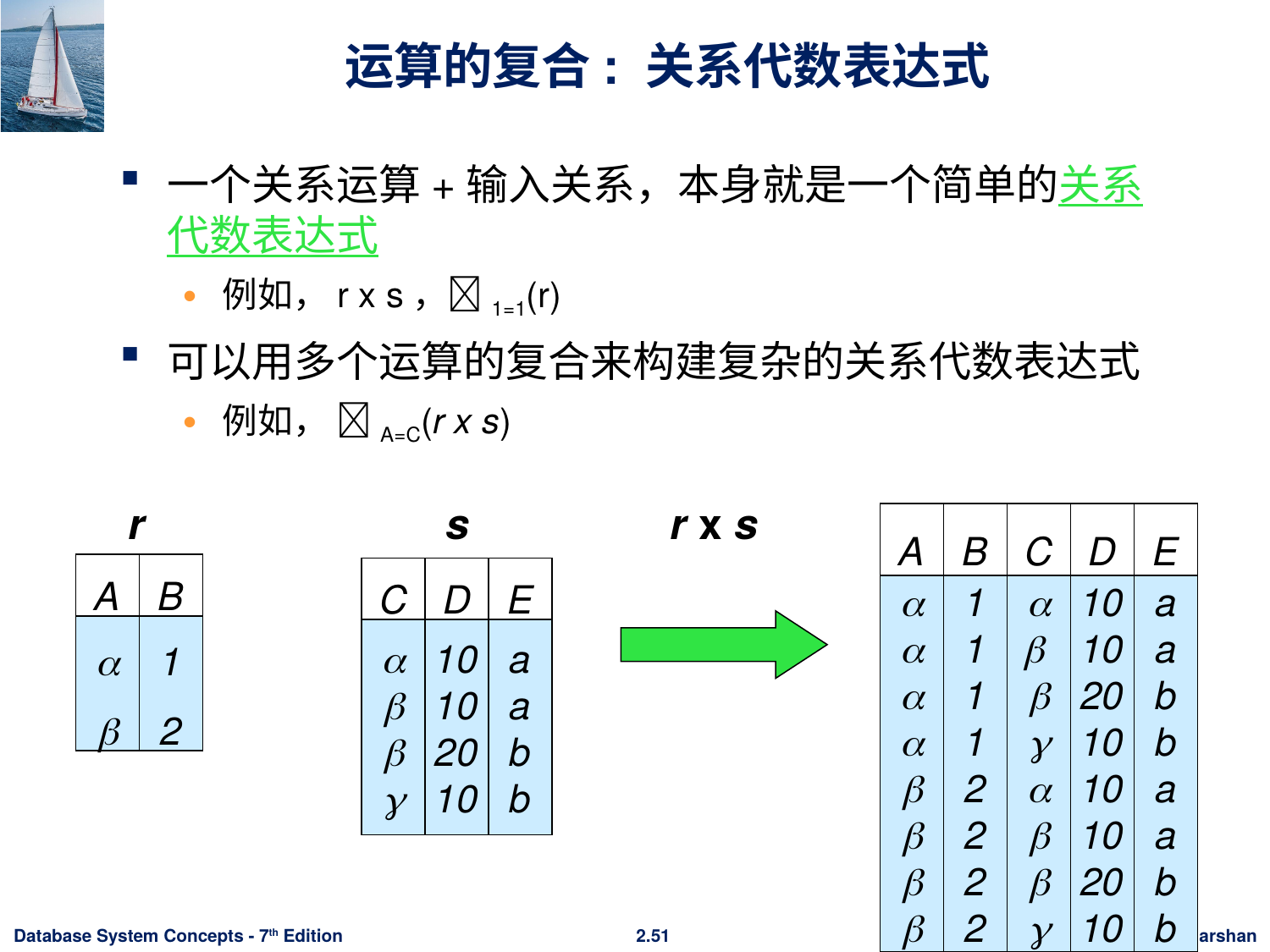

# 运算的复合: 关系代数表达式
一个关系运算+输入关系，本身就是一个简单的关系代数表达式
例如，r x s，σ1=1(r)
可以用多个运算的复合来构建复杂的关系代数表达式
例如， σA=C(r x s)

r
s
 r x s
A
B
C
D
E

A
B
C
D
E
α
α
α
α
β
β
β
β
1
1
1
1
2
2
2
2
α
β
β
γ
α
β
β
γ
10
10
20
10
10
10
20
10
a
a
b
b
a
a
b
b
α
β
1
2
α
β
β
γ
10
10
20
10
a
a
b
b